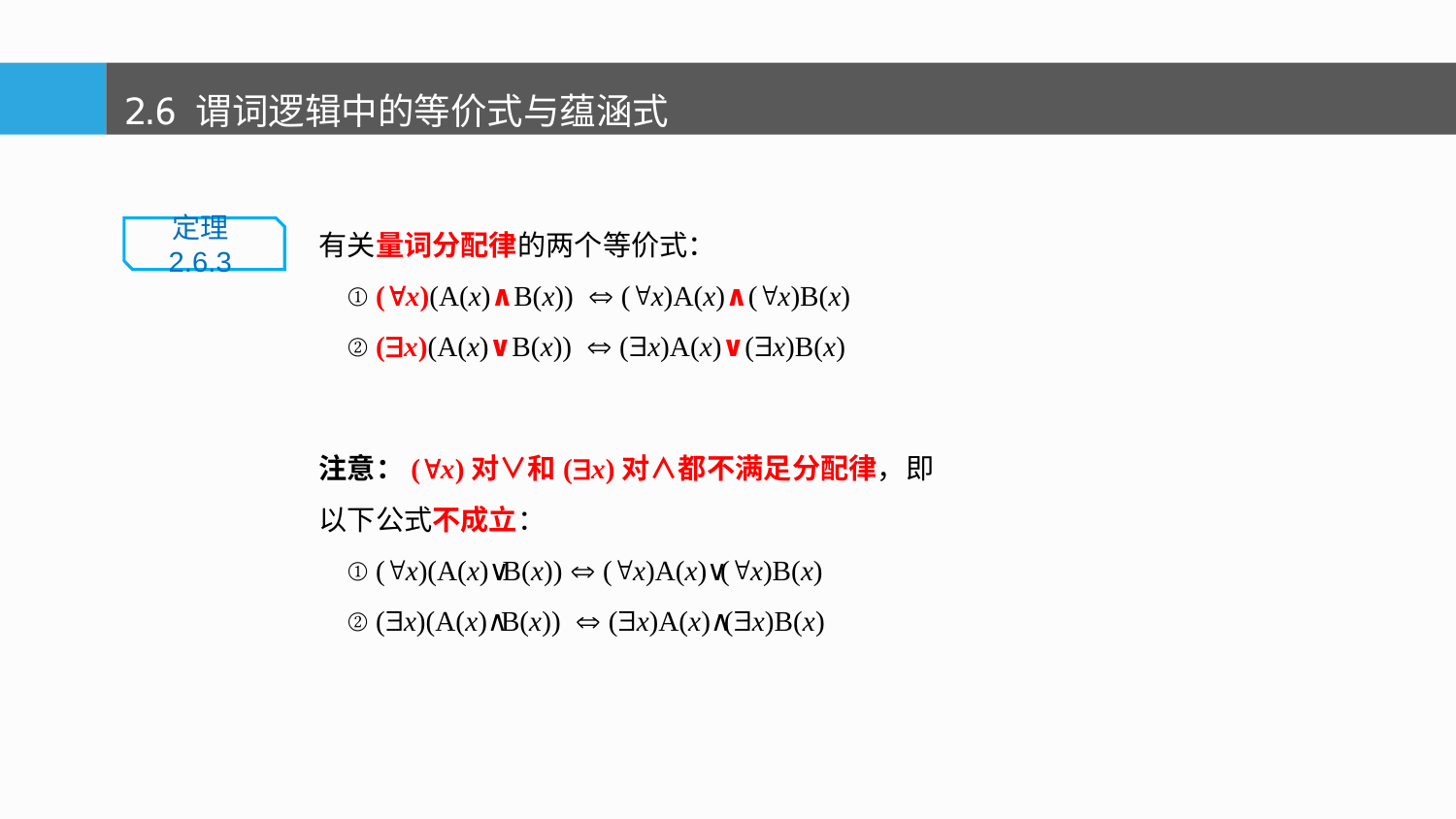

2.6 谓词逻辑中的等价式与蕴涵式

有关量词分配律的两个等价式：
    ① (∀x)(A(x)∧B(x))  ⇔ (∀x)A(x)∧(∀x)B(x)
    ② (∃x)(A(x)∨B(x))  ⇔ (∃x)A(x)∨(∃x)B(x)

定理2.6.3
注意：(∀x)对∨和(∃x)对∧都不满足分配律，即
以下公式不成立：
    ① (∀x)(A(x)∨B(x)) ⇔ (∀x)A(x)∨(∀x)B(x)
    ② (∃x)(A(x)∧B(x))  ⇔ (∃x)A(x)∧(∃x)B(x)